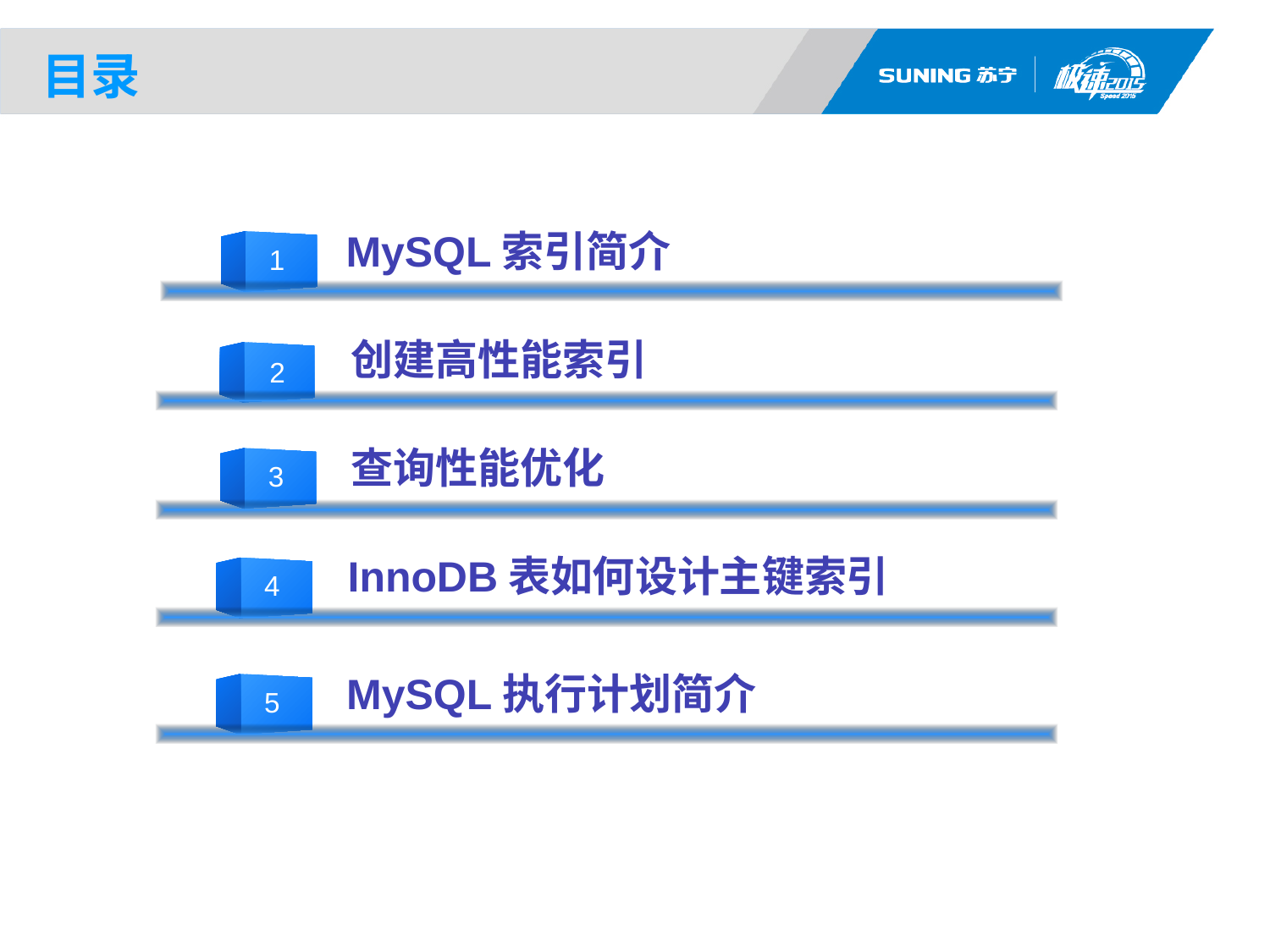

目录
MySQL索引简介

1

创建高性能索引

2

查询性能优化

3

InnoDB表如何设计主键索引

4

MySQL执行计划简介

5